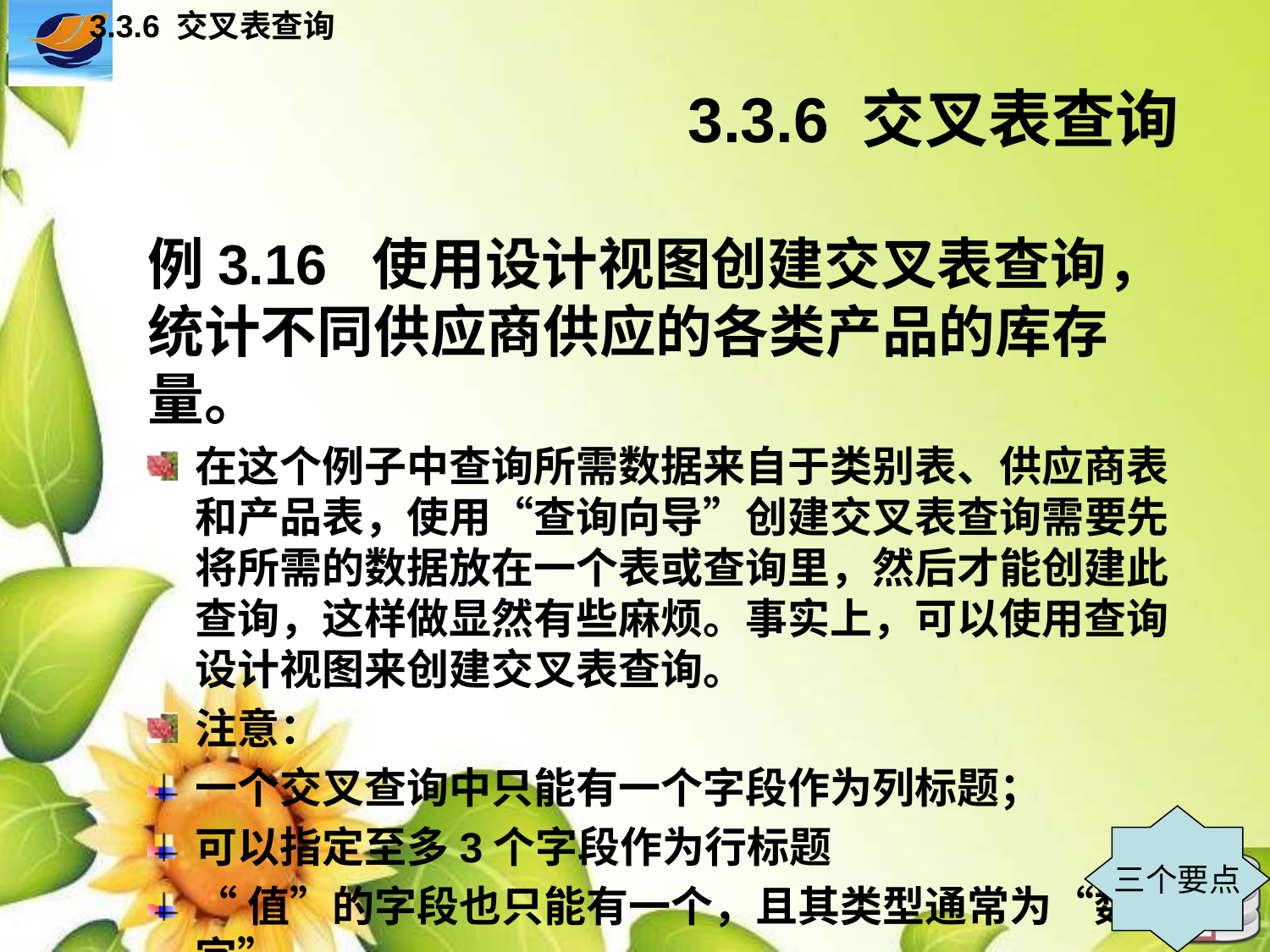

3.3.6 交叉表查询
# 3.3.6 交叉表查询
例3.16  使用设计视图创建交叉表查询，统计不同供应商供应的各类产品的库存量。
在这个例子中查询所需数据来自于类别表、供应商表和产品表，使用“查询向导”创建交叉表查询需要先将所需的数据放在一个表或查询里，然后才能创建此查询，这样做显然有些麻烦。事实上，可以使用查询设计视图来创建交叉表查询。
注意：
一个交叉查询中只能有一个字段作为列标题；
可以指定至多3个字段作为行标题
“值”的字段也只能有一个，且其类型通常为“数字”
三个要点